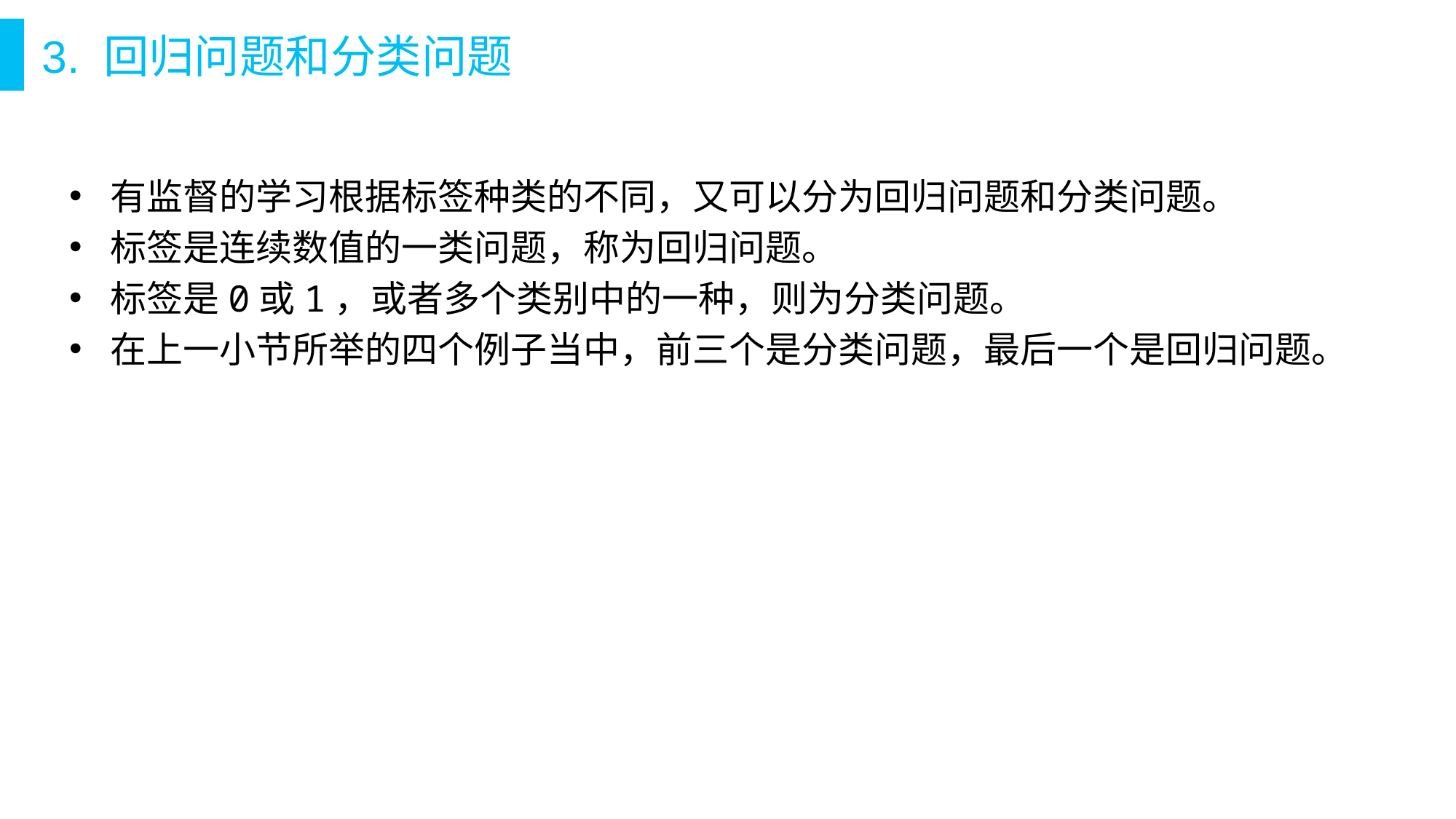

# 3. 回归问题和分类问题

有监督的学习根据标签种类的不同，又可以分为回归问题和分类问题。
标签是连续数值的一类问题，称为回归问题。
标签是0或1，或者多个类别中的一种，则为分类问题。
在上一小节所举的四个例子当中，前三个是分类问题，最后一个是回归问题。